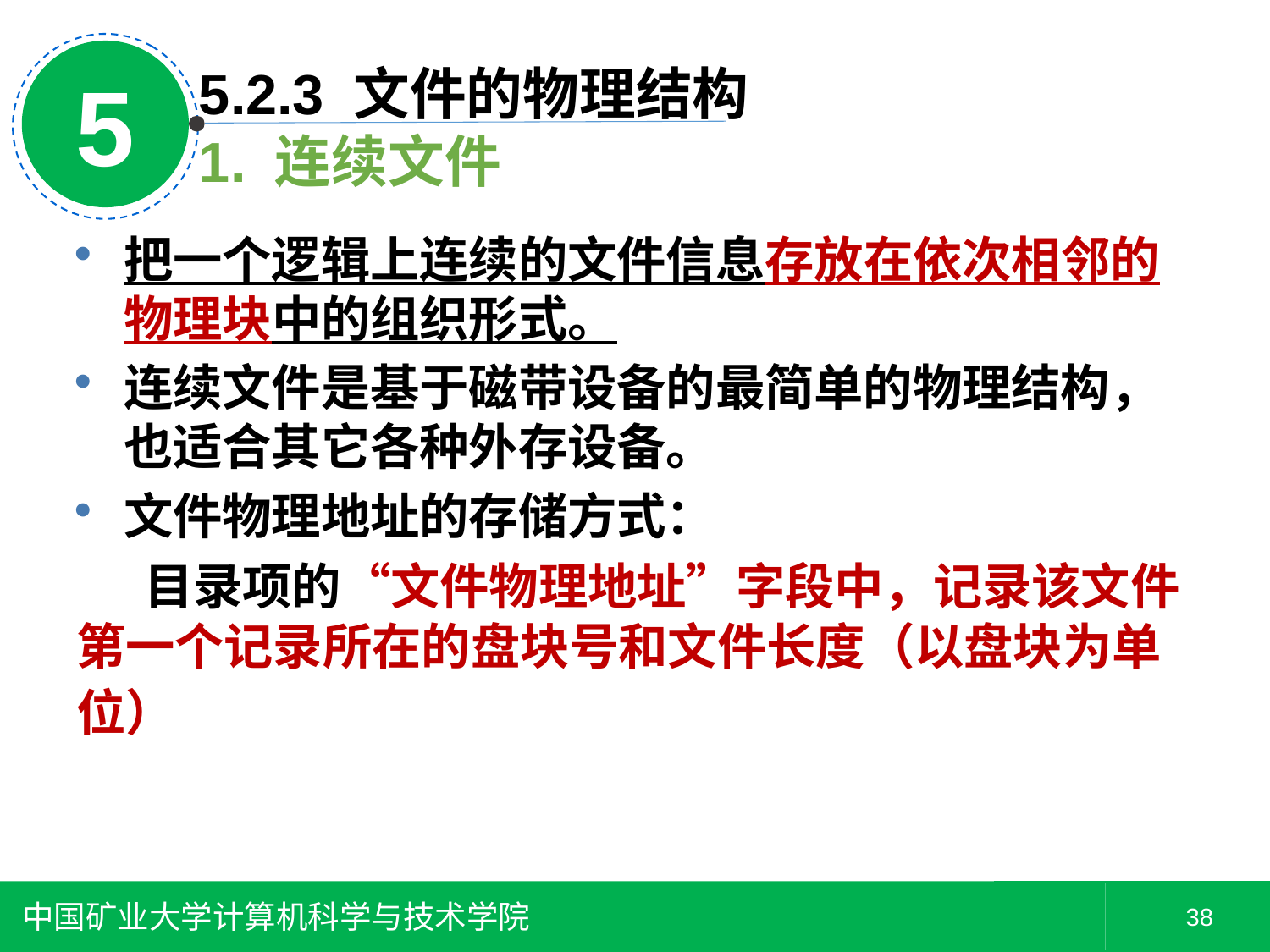

5
5.2.3 文件的物理结构
1. 连续文件

把一个逻辑上连续的文件信息存放在依次相邻的物理块中的组织形式。
连续文件是基于磁带设备的最简单的物理结构，也适合其它各种外存设备。
文件物理地址的存储方式：
     目录项的“文件物理地址”字段中，记录该文件第一个记录所在的盘块号和文件长度（以盘块为单位）